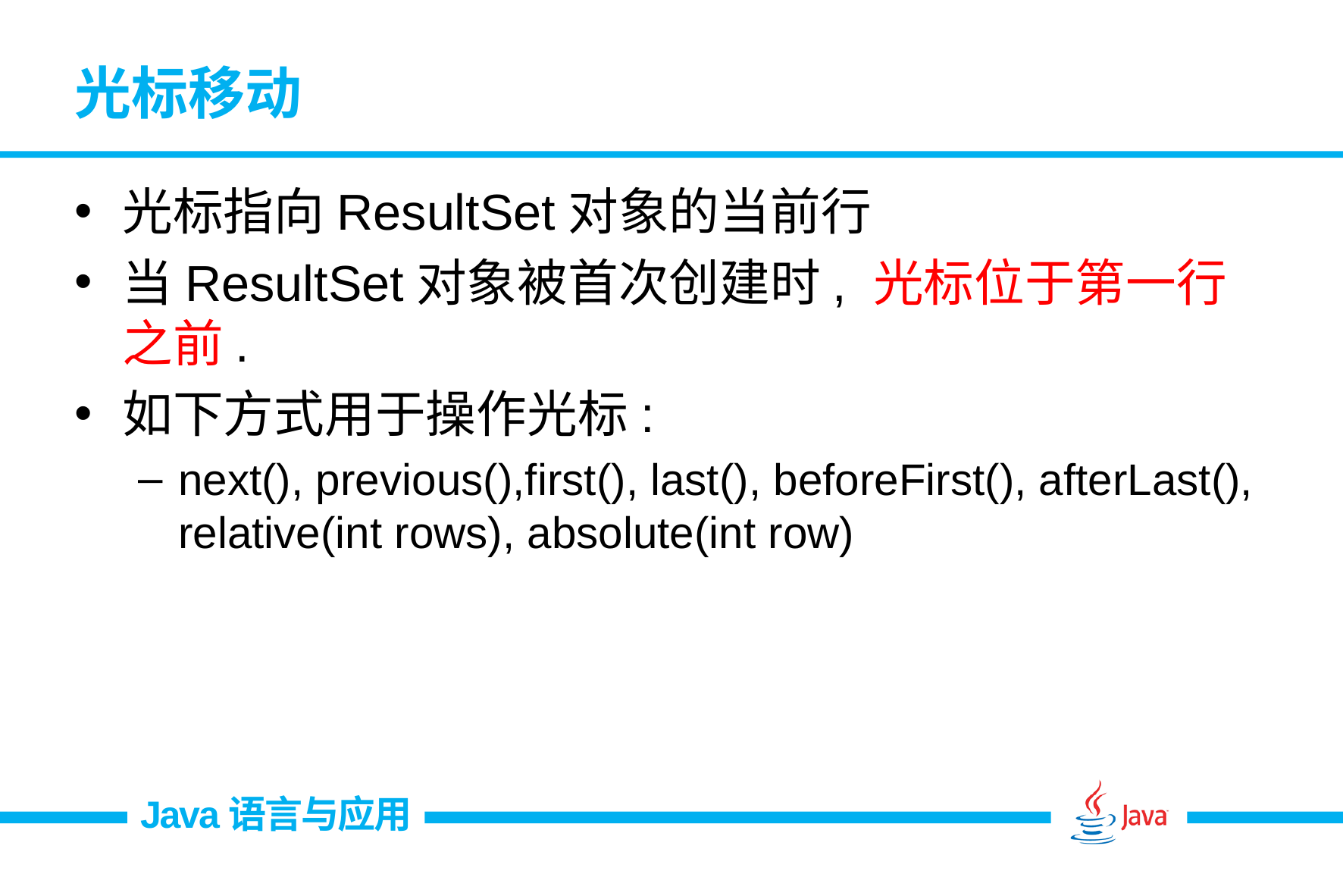

# 光标移动
光标指向ResultSet对象的当前行
当ResultSet对象被首次创建时, 光标位于第一行之前.
如下方式用于操作光标:
next(), previous(),first(), last(), beforeFirst(), afterLast(), relative(int rows), absolute(int row)